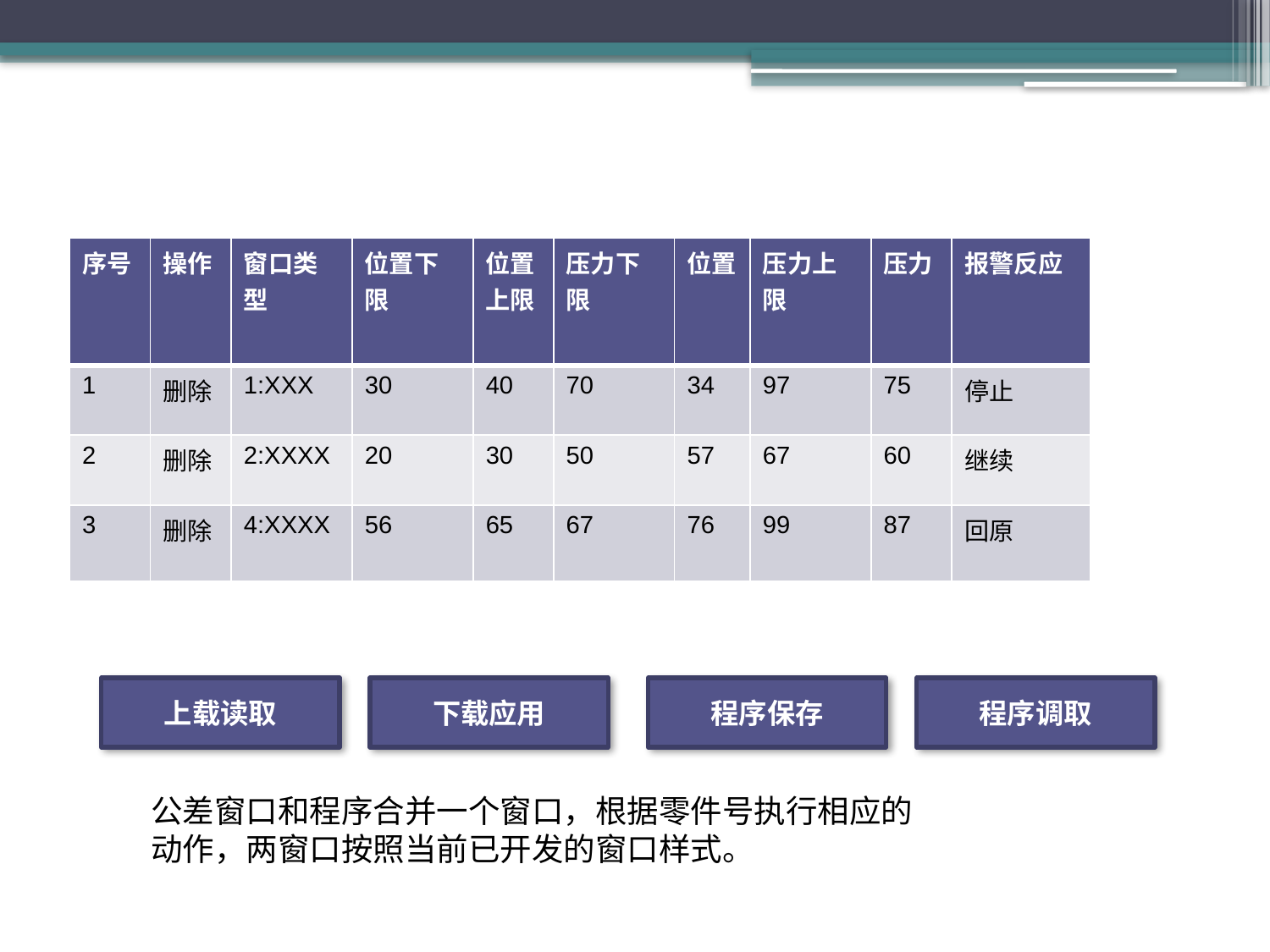

| 序号 | 操作 | 窗口类型 | 位置下限 | 位置上限 | 压力下限 | 位置 | 压力上限 | 压力 | 报警反应 |
| --- | --- | --- | --- | --- | --- | --- | --- | --- | --- |
| 1 | 删除 | 1:XXX | 30 | 40 | 70 | 34 | 97 | 75 | 停止 |
| 2 | 删除 | 2:XXXX | 20 | 30 | 50 | 57 | 67 | 60 | 继续 |
| 3 | 删除 | 4:XXXX | 56 | 65 | 67 | 76 | 99 | 87 | 回原 |
上载读取
下载应用
程序保存
程序调取
公差窗口和程序合并一个窗口，根据零件号执行相应的动作，两窗口按照当前已开发的窗口样式。